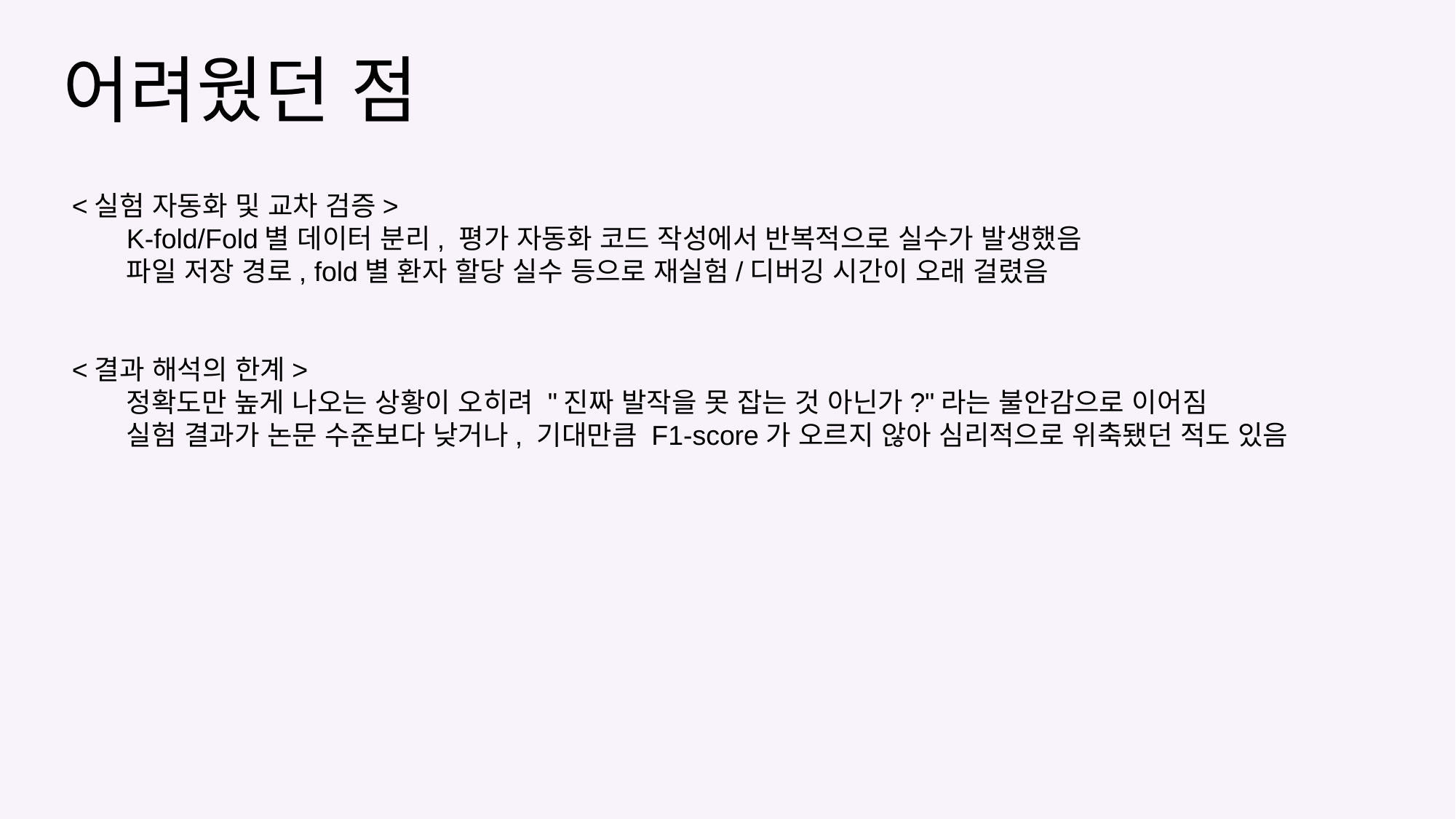

어려웠던 점
<실험 자동화 및 교차 검증>
K-fold/Fold별 데이터 분리, 평가 자동화 코드 작성에서 반복적으로 실수가 발생했음
파일 저장 경로, fold별 환자 할당 실수 등으로 재실험/디버깅 시간이 오래 걸렸음

<결과 해석의 한계>
정확도만 높게 나오는 상황이 오히려 "진짜 발작을 못 잡는 것 아닌가?"라는 불안감으로 이어짐
실험 결과가 논문 수준보다 낮거나, 기대만큼 F1-score가 오르지 않아 심리적으로 위축됐던 적도 있음